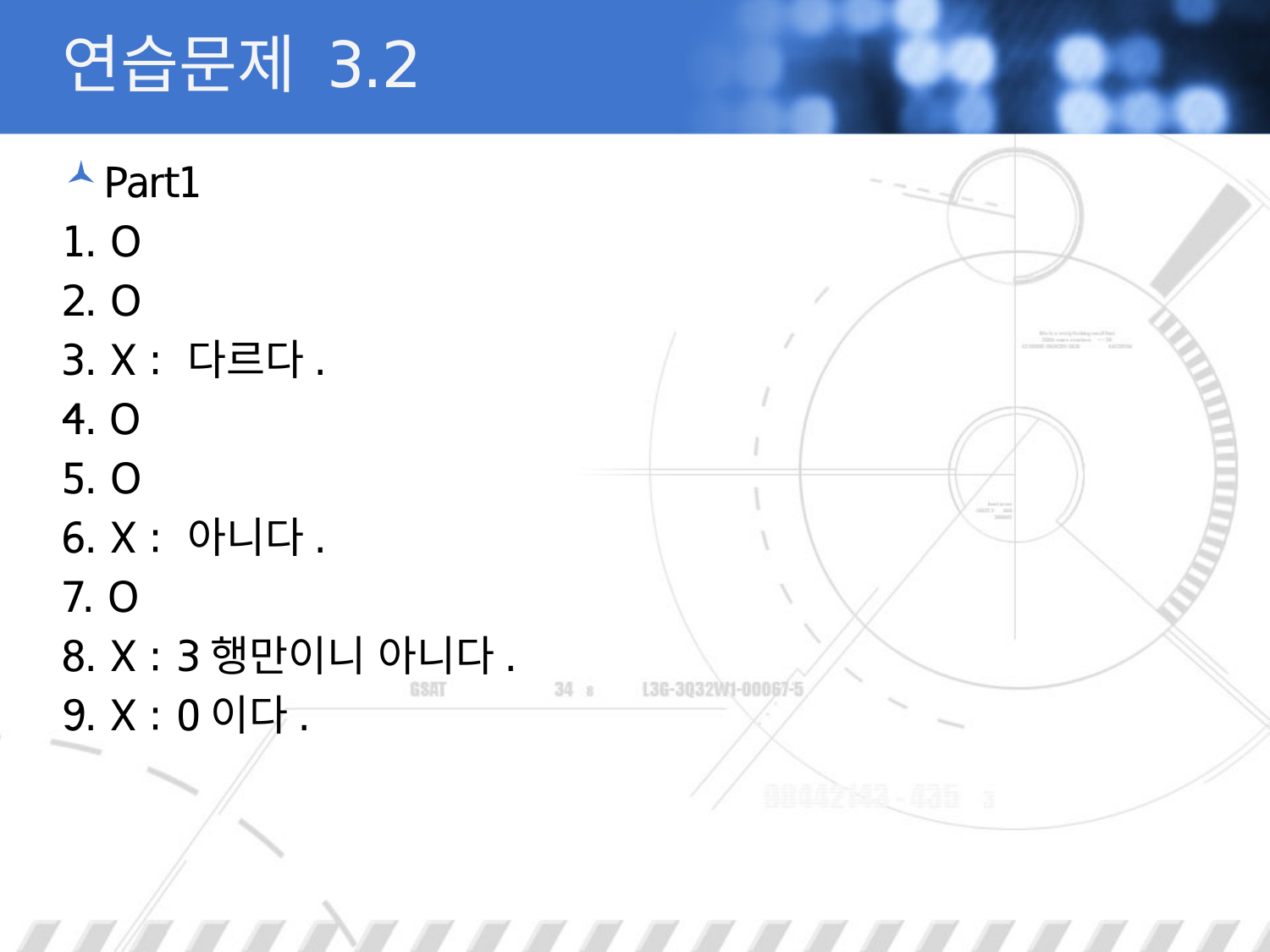

# 연습문제 3.2
Part1
1. O
2. O
3. X : 다르다.
4. O
5. O
6. X : 아니다.
7. O
8. X : 3행만이니 아니다.
9. X : 0이다.